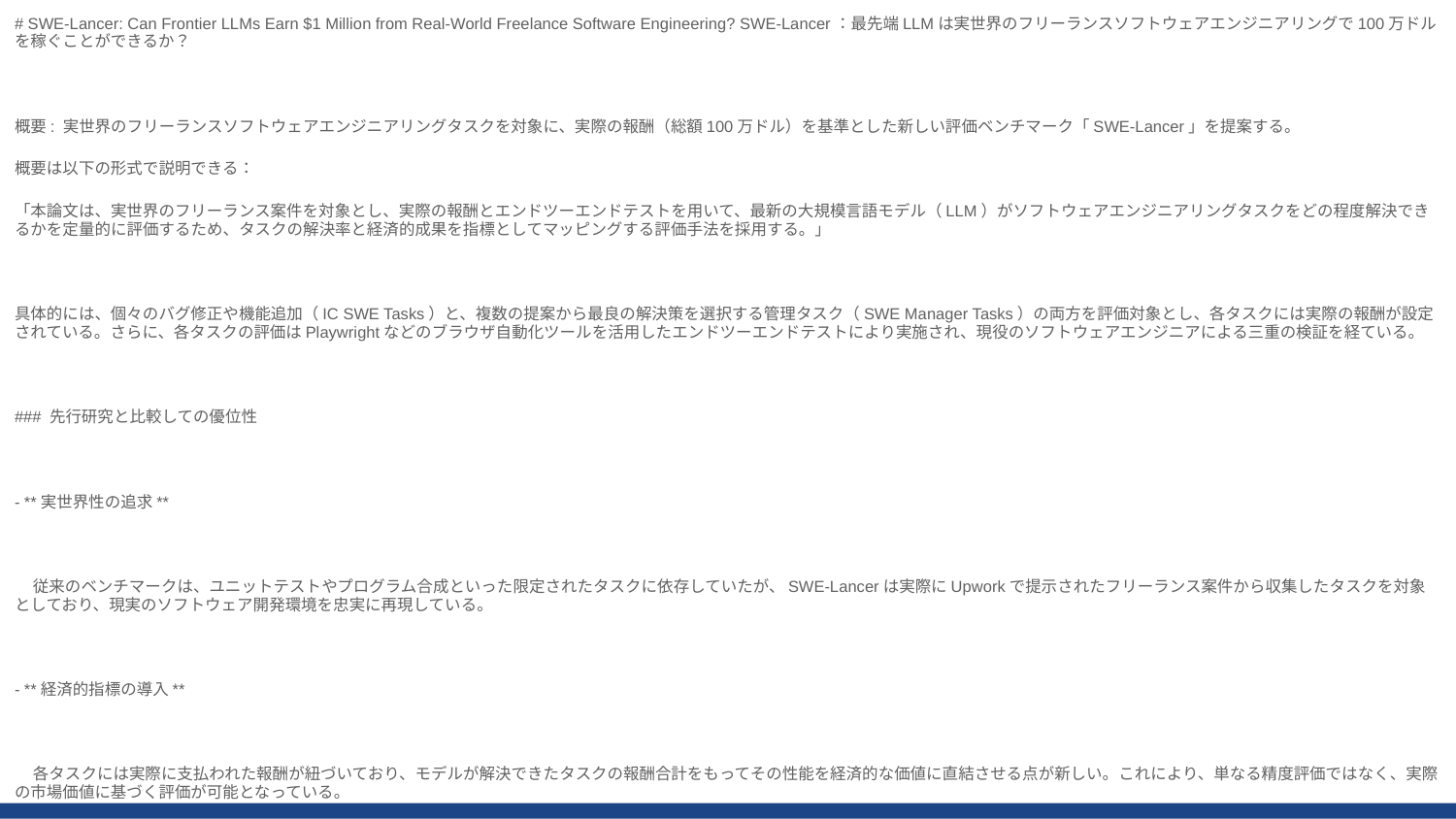

# SWE-Lancer: Can Frontier LLMs Earn $1 Million from Real-World Freelance Software Engineering? SWE-Lancer：最先端LLMは実世界のフリーランスソフトウェアエンジニアリングで100万ドルを稼ぐことができるか？

概要: 実世界のフリーランスソフトウェアエンジニアリングタスクを対象に、実際の報酬（総額100万ドル）を基準とした新しい評価ベンチマーク「SWE-Lancer」を提案する。
概要は以下の形式で説明できる：
「本論文は、実世界のフリーランス案件を対象とし、実際の報酬とエンドツーエンドテストを用いて、最新の大規模言語モデル（LLM）がソフトウェアエンジニアリングタスクをどの程度解決できるかを定量的に評価するため、タスクの解決率と経済的成果を指標としてマッピングする評価手法を採用する。」

具体的には、個々のバグ修正や機能追加（IC SWE Tasks）と、複数の提案から最良の解決策を選択する管理タスク（SWE Manager Tasks）の両方を評価対象とし、各タスクには実際の報酬が設定されている。さらに、各タスクの評価はPlaywrightなどのブラウザ自動化ツールを活用したエンドツーエンドテストにより実施され、現役のソフトウェアエンジニアによる三重の検証を経ている。

### 先行研究と比較しての優位性

- **実世界性の追求**

    従来のベンチマークは、ユニットテストやプログラム合成といった限定されたタスクに依存していたが、SWE-Lancerは実際にUpworkで提示されたフリーランス案件から収集したタスクを対象としており、現実のソフトウェア開発環境を忠実に再現している。

- **経済的指標の導入**

    各タスクには実際に支払われた報酬が紐づいており、モデルが解決できたタスクの報酬合計をもってその性能を経済的な価値に直結させる点が新しい。これにより、単なる精度評価ではなく、実際の市場価値に基づく評価が可能となっている。

- **フルスタックかつ管理レベルの評価**

    単なるコード生成やバグ修正だけでなく、ソフトウェアエンジニアリングの全スタックにわたる問題解決能力や、管理者としての提案選定能力も評価対象に含むことで、実務に近い多面的な能力評価を実現している。

---

### 論文で説明している技術や手法

- **タスク分類と評価方法**
    - **IC SWE Tasks（個別エンジニアリングタスク）**

        個々のソフトウェア開発者が取り組むべきバグ修正や機能実装タスクを対象としており、モデルはコードパッチを生成してエンドツーエンドテストで検証される。タスクの難易度は、解決に要する時間や修正するコード行数、ファイル数などで自動的に評価され、実際の報酬額に反映される。

    - **SWE Manager Tasks（管理タスク）**

        フリーランスの提案の中から最も適切な解決策を選定するタスクであり、モデルは複数の実装案から最適なものを選ぶ。その選定は、元々のエンジニアリングマネージャーが行った判断と比較する形で評価される。これにより、単なるコード生成能力だけではなく、問題の本質を把握し最適解を選ぶ判断力も試される。

- **ユーザーツールとシミュレーション環境**

    モデルは、実際のコードベースに対して変更を加えた後、ユーザーツールを呼び出すことでその修正の効果をシミュレーションする。ユーザーツールは、ブラウザの自動操作やスクリーンショット取得を行い、修正が実際の動作にどのように反映されるかを確認する仕組みになっている。これにより、修正内容が単に文法的に正しいだけでなく、ユーザーインターフェイス上で期待通りの動作をするかどうかも評価される。

- **数式によるパフォーマンス評価**

    モデルのタスク解決能力は、複数回の試行（pass@k）を用いて評価される。具体的な評価式は以下の通り：

    〔pass@k = E[1 − (n − c choose k)/(n choose k)]〕

    ここで、nは総試行回数、cは正解となった試行数、kは試行の許容数である。この数式により、追加の試行が成功率に与える影響を定量的に捉え、モデルの頑健性と経済的成果への寄与を評価している。

---

### 使用用途

- **AIモデルのソフトウェアエンジニアリング能力評価**

    SWE-Lancerは、最新の大規模言語モデルが実際のソフトウェアエンジニアリング現場で直面する複雑な問題にどの程度対処できるかを測定するためのツールとして活用できる。これにより、企業や研究機関はモデルの実用性や導入時のリスク評価をより正確に行える。

- **経済的インパクトの分析**

    各タスクの解決状況と対応する報酬額を通じて、AIがソフトウェアエンジニアリング分野に与える経済的影響や労働市場への波及効果を数値的に評価するための基盤となる。特に、報酬が高いタスクでのパフォーマンスは、モデルの実務適用の有用性を示す重要な指標となる。

- **研究開発と改善の指針**

    従来のユニットテスト中心の評価手法から一歩進んだ、エンドツーエンドテストを用いた実環境評価の手法は、今後のAIモデル開発やチューニングの方向性を示す指針となる。また、管理タスクを取り入れることで、単なるコード生成だけでなく、実務における意思決定能力の向上にも寄与する可能性が示唆される。

---

### 次に読むべき論文（参考文献および関連研究）

以下の論文は、SWE-Lancerと関連する先行研究や、同様の評価手法を採用した研究として参考になる：

- **SWE-Bench Verified** (Chowdhury et al., 2024)→ GitHubの実際のプルリクエストを対象に評価を行い、現実のソフトウェア開発プロセスの一部を再現する手法について詳述されている。
- **SWE-Bench** (Jimenez et al., 2024)→ オープンソースプロジェクトのプルリクエストを用いた評価方法を提示しており、SWE-Lancerとの比較検討により本論文の新規性と優位性を理解する上で有用。
- **コード生成やプログラム合成に関する基礎研究**例：Chen et al. (2021) のコード生成に関する論文や、Hendrycks et al. (2021) の競技プログラミングにおける評価手法の研究。これらは、モデルの技術的な基盤の理解を深めるために重要な文献である。

---

### 総合評価と展望

SWE-Lancerは、実世界のフリーランス案件という現実的なタスクを対象とし、単なるコード生成能力だけでなく、管理者としての判断力や経済的な影響をも評価する点で、従来の評価手法を大きく進化させている。これにより、最新の大規模言語モデルの性能を、実社会における具体的な価値として定量化する新たなアプローチを提供している。

将来的には、マルチモーダル入力のサポートや、さらなる実環境シミュレーションの強化によって、より多角的なAI評価が可能となることが期待される。

## 疑問点や改善

1. **データセットの偏りと代表性**

    - 論文では、タスクのほとんどがExpensifyから抽出されたUpworkの案件に基づいています。これにより、実世界の多様なソフトウェアエンジニアリング案件全体を十分に反映できていない可能性があります。

    - インフラ系や大規模システムの課題、または他の業界でのタスクが十分にカバーされていないため、評価結果の一般化には注意が必要です。

2. **評価方法の限界**

    - エンドツーエンドのテストに依存している点は評価の現実性を高める一方で、テストケース自体が現実の全てのケースを網羅しているかどうか疑問が残ります。

    - パス率（pass@k）などの統計的評価指標は、試行回数やタスクの難易度によるばらつきが大きいため、結果の再現性や安定性について更なる議論が必要かもしれません。

3. **経済的評価の仮定とその妥当性**

    - タスク毎の実際の報酬を経済的価値として評価する手法は新規性がありますが、市場の変動や案件の価格交渉の背景など、単純な金額だけでは捉えきれない部分も存在します。

    - モデルの性能と経済効果を直結させる際の前提条件や仮定について、より詳細な検証や議論が求められる点が考えられます。

4. **セキュリティや倫理的な側面への言及の不足**

    - 自動生成されたコードがセキュリティ上の脆弱性を含むリスクや、生成コードの信頼性についての議論が十分ではないと感じられます。

    - AIが自律的にコード修正を行う場合の安全性（agentic safety）や、実際の運用環境での検証体制について、もう少し深掘りできる余地があると考えられます。

5. **管理タスクの評価手法について**

    - 複数の提案から最適解を選ぶという管理タスクの評価は、現実のエンジニアリングマネジメントの複雑さを完全に再現できているか疑問です。

    - 提案間の微妙な差異や、提案に隠れた背景情報（例えば、実装コストや将来的な拡張性など）をどのように評価するかについて、更なる議論が必要かもしれません。